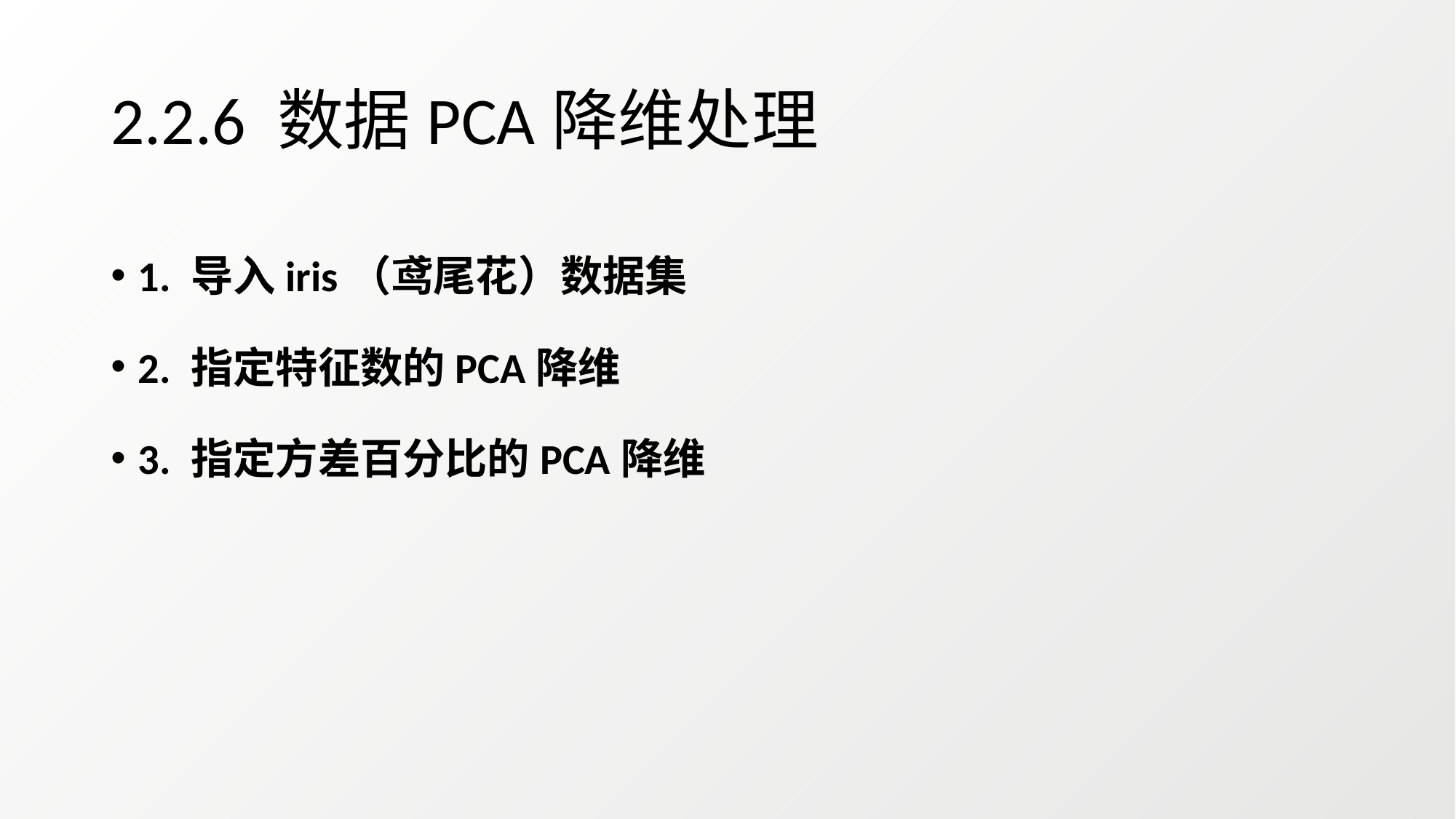

# 2.2.6 数据PCA降维处理
1. 导入iris（鸢尾花）数据集
2. 指定特征数的PCA降维
3. 指定方差百分比的PCA降维